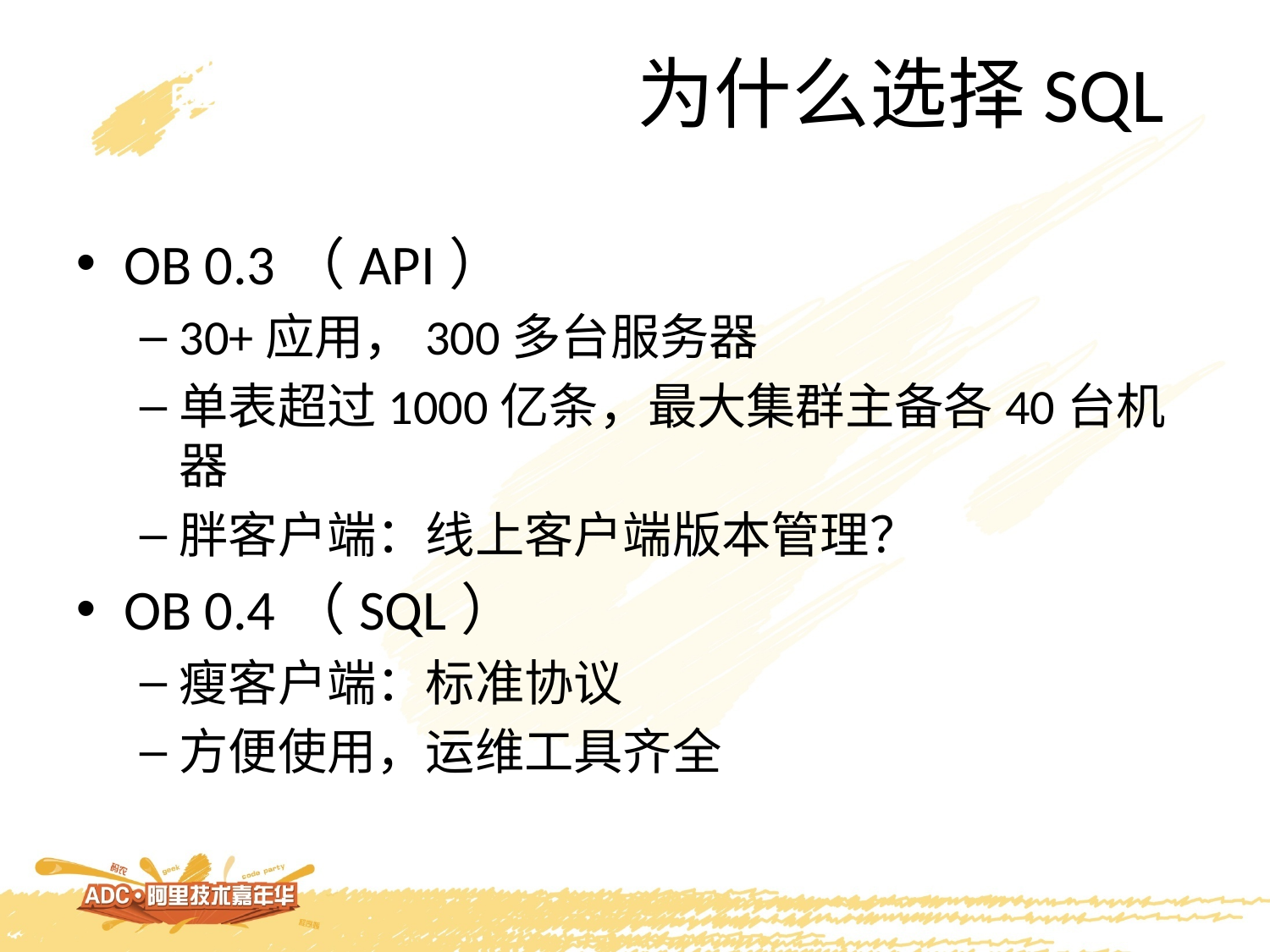

为什么选择SQL
OB 0.3（API）
30+应用，300多台服务器
单表超过1000亿条，最大集群主备各40台机器
胖客户端：线上客户端版本管理？
OB 0.4（SQL）
瘦客户端：标准协议
方便使用，运维工具齐全